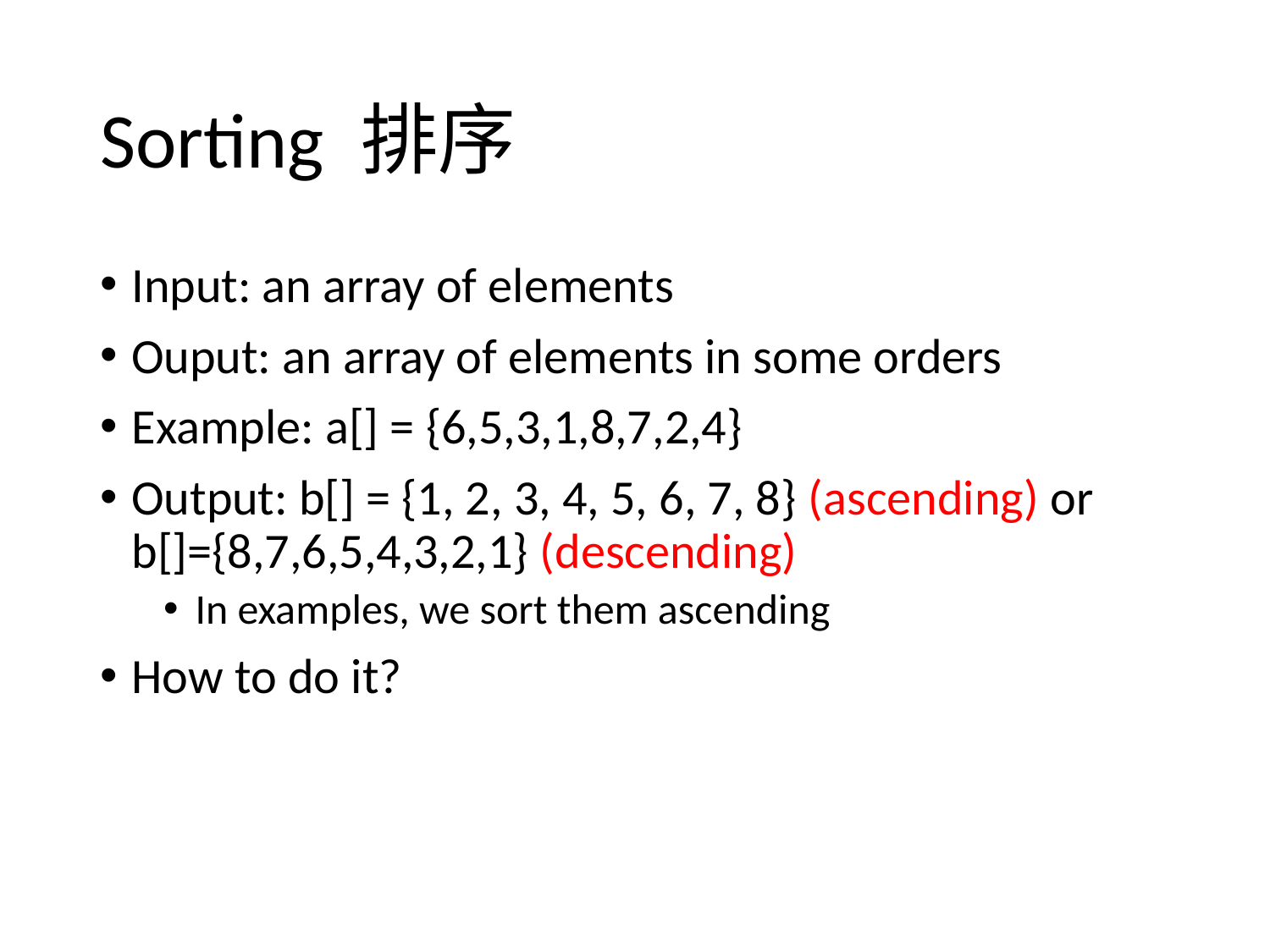

# Sorting 排序
Input: an array of elements
Ouput: an array of elements in some orders
Example: a[] = {6,5,3,1,8,7,2,4}
Output: b[] = {1, 2, 3, 4, 5, 6, 7, 8} (ascending) or b[]={8,7,6,5,4,3,2,1} (descending)
In examples, we sort them ascending
How to do it?